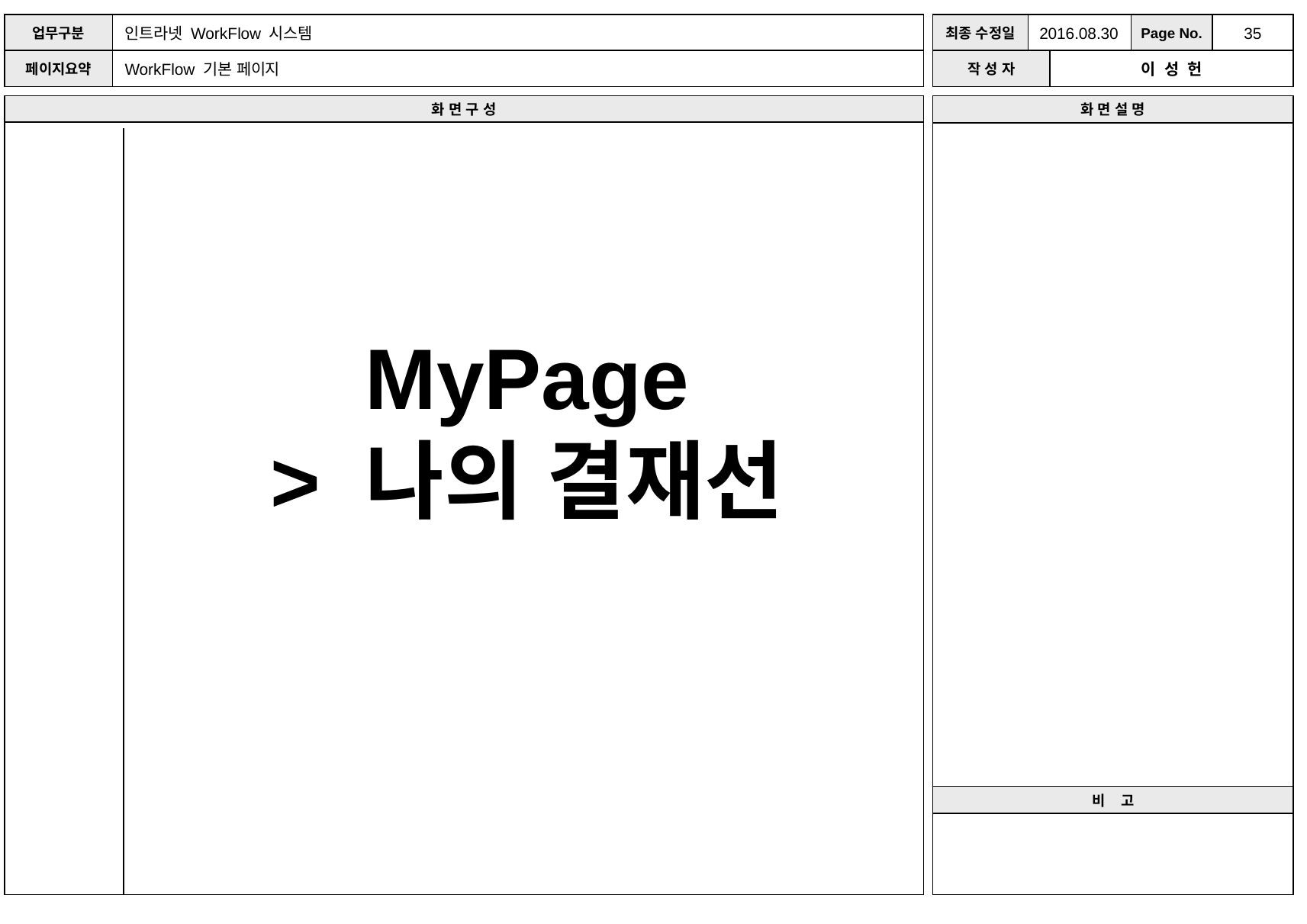

2016.08.30
WorkFlow 기본 페이지
MyPage
> 나의 결재선